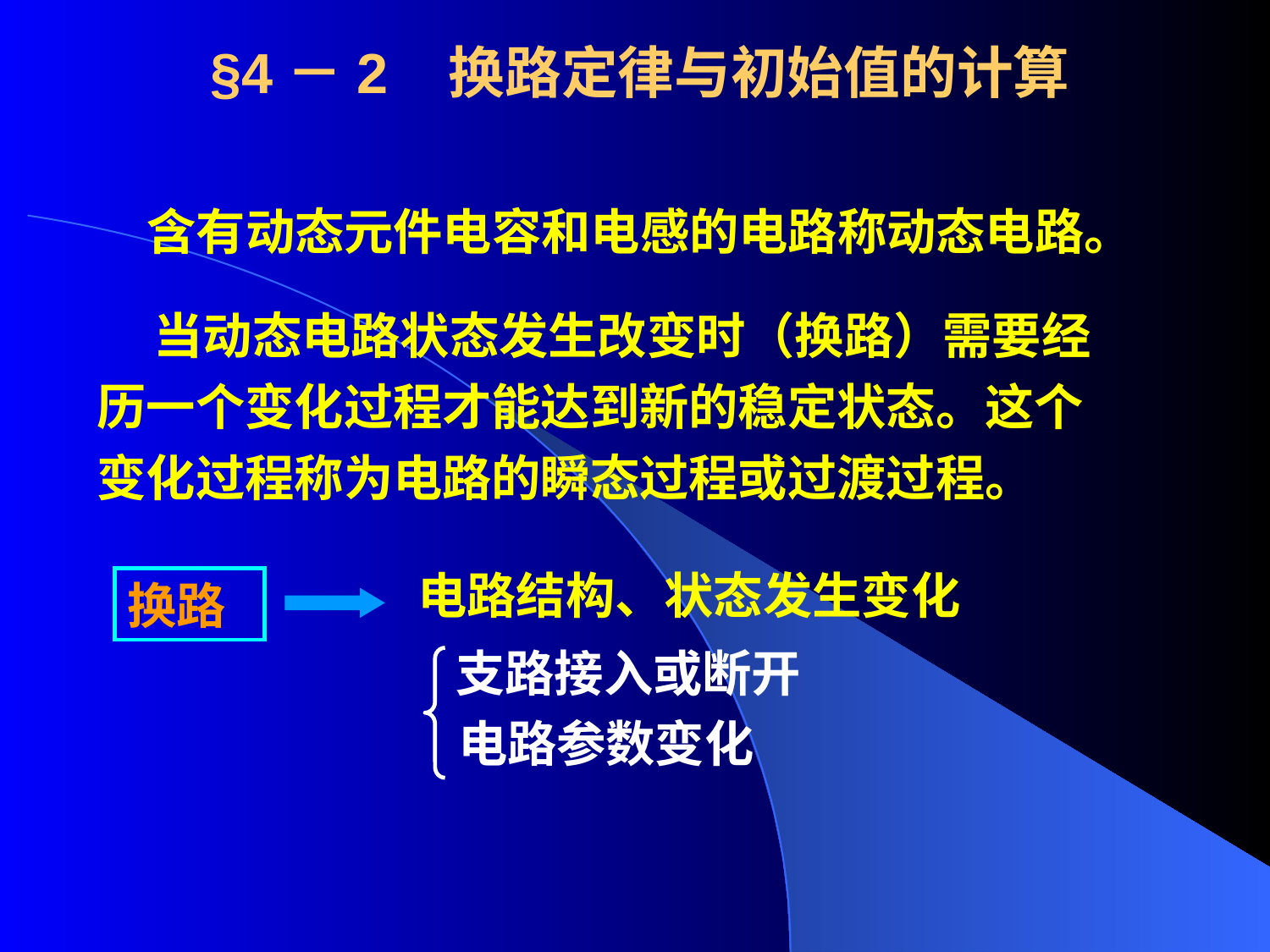

# §4－2   换路定律与初始值的计算
含有动态元件电容和电感的电路称动态电路。
    当动态电路状态发生改变时（换路）需要经历一个变化过程才能达到新的稳定状态。这个变化过程称为电路的瞬态过程或过渡过程。
电路结构、状态发生变化
换路

支路接入或断开

电路参数变化